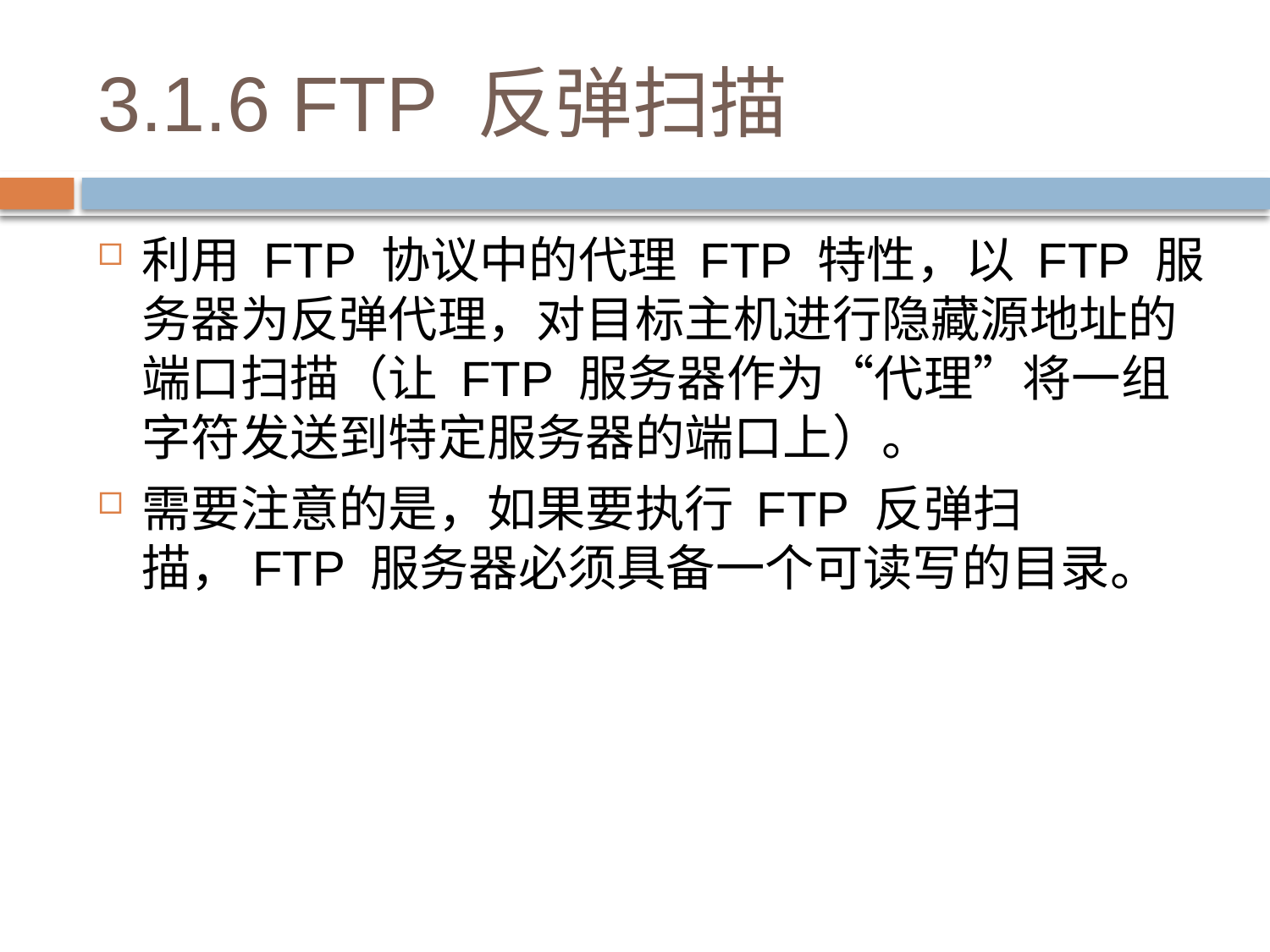

# 3.1.6 FTP 反弹扫描
利用 FTP 协议中的代理 FTP 特性，以 FTP 服务器为反弹代理，对目标主机进行隐藏源地址的端口扫描（让 FTP 服务器作为“代理”将一组字符发送到特定服务器的端口上）。
需要注意的是，如果要执行 FTP 反弹扫描，FTP 服务器必须具备一个可读写的目录。